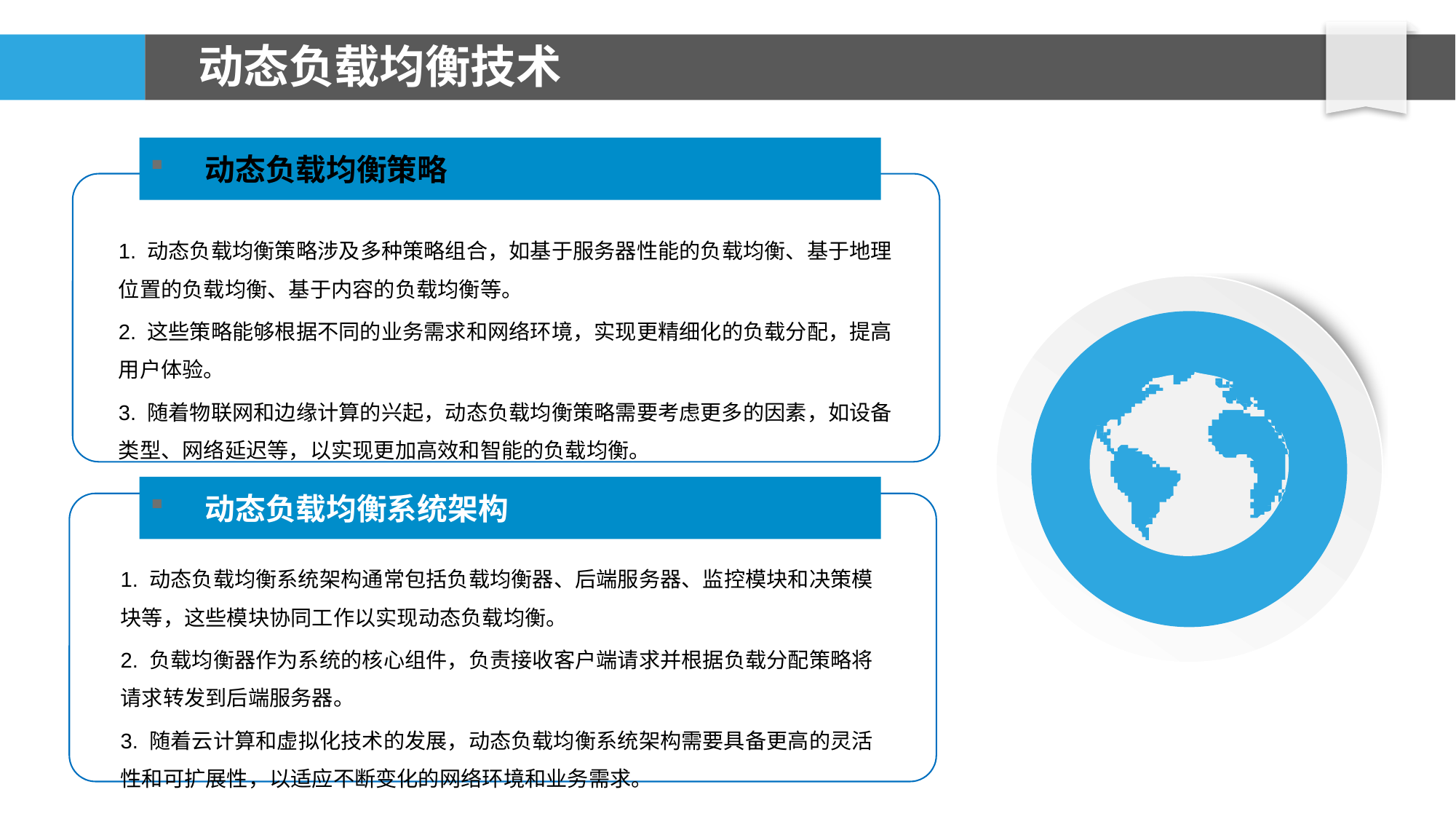

# 动态负载均衡技术
动态负载均衡策略
1. 动态负载均衡策略涉及多种策略组合，如基于服务器性能的负载均衡、基于地理位置的负载均衡、基于内容的负载均衡等。
2. 这些策略能够根据不同的业务需求和网络环境，实现更精细化的负载分配，提高用户体验。
3. 随着物联网和边缘计算的兴起，动态负载均衡策略需要考虑更多的因素，如设备类型、网络延迟等，以实现更加高效和智能的负载均衡。
动态负载均衡系统架构
1. 动态负载均衡系统架构通常包括负载均衡器、后端服务器、监控模块和决策模块等，这些模块协同工作以实现动态负载均衡。
2. 负载均衡器作为系统的核心组件，负责接收客户端请求并根据负载分配策略将请求转发到后端服务器。
3. 随着云计算和虚拟化技术的发展，动态负载均衡系统架构需要具备更高的灵活性和可扩展性，以适应不断变化的网络环境和业务需求。